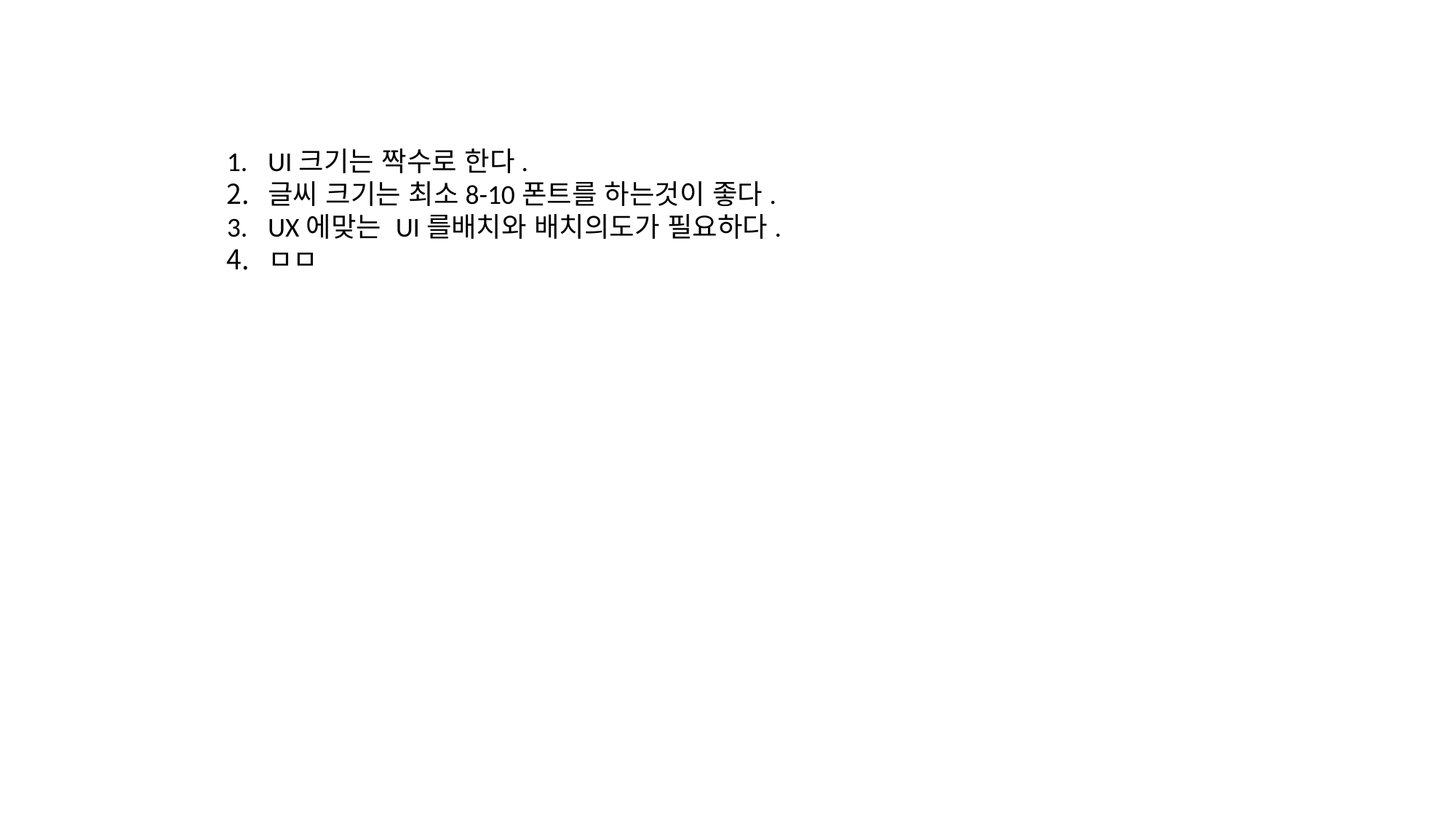

UI크기는 짝수로 한다.
글씨 크기는 최소8-10폰트를 하는것이 좋다.
UX에맞는 UI를배치와 배치의도가 필요하다.
ㅁㅁ